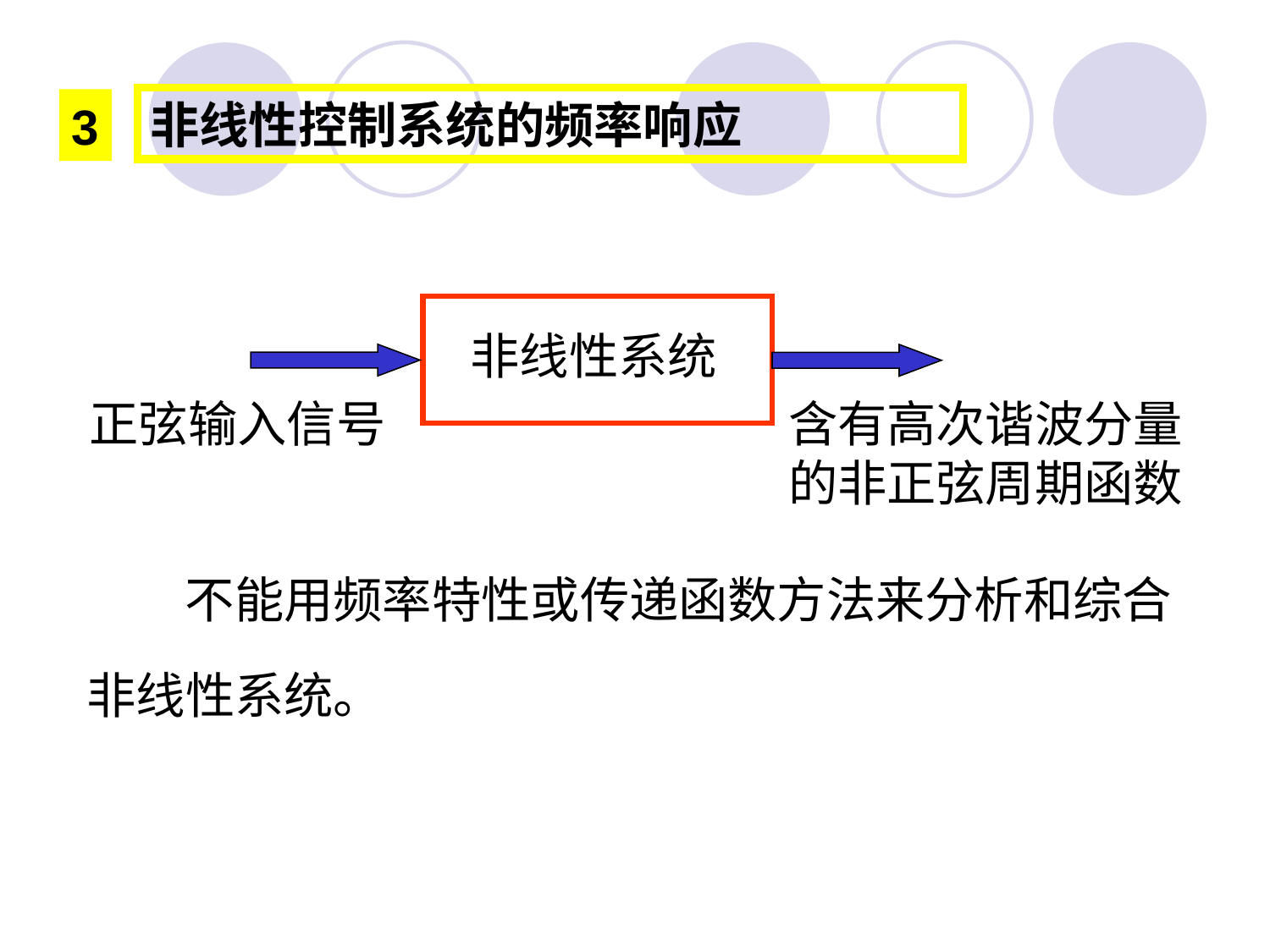

非线性控制系统的频率响应
3

非线性系统

正弦输入信号
含有高次谐波分量
的非正弦周期函数
不能用频率特性或传递函数方法来分析和综合
非线性系统。
14